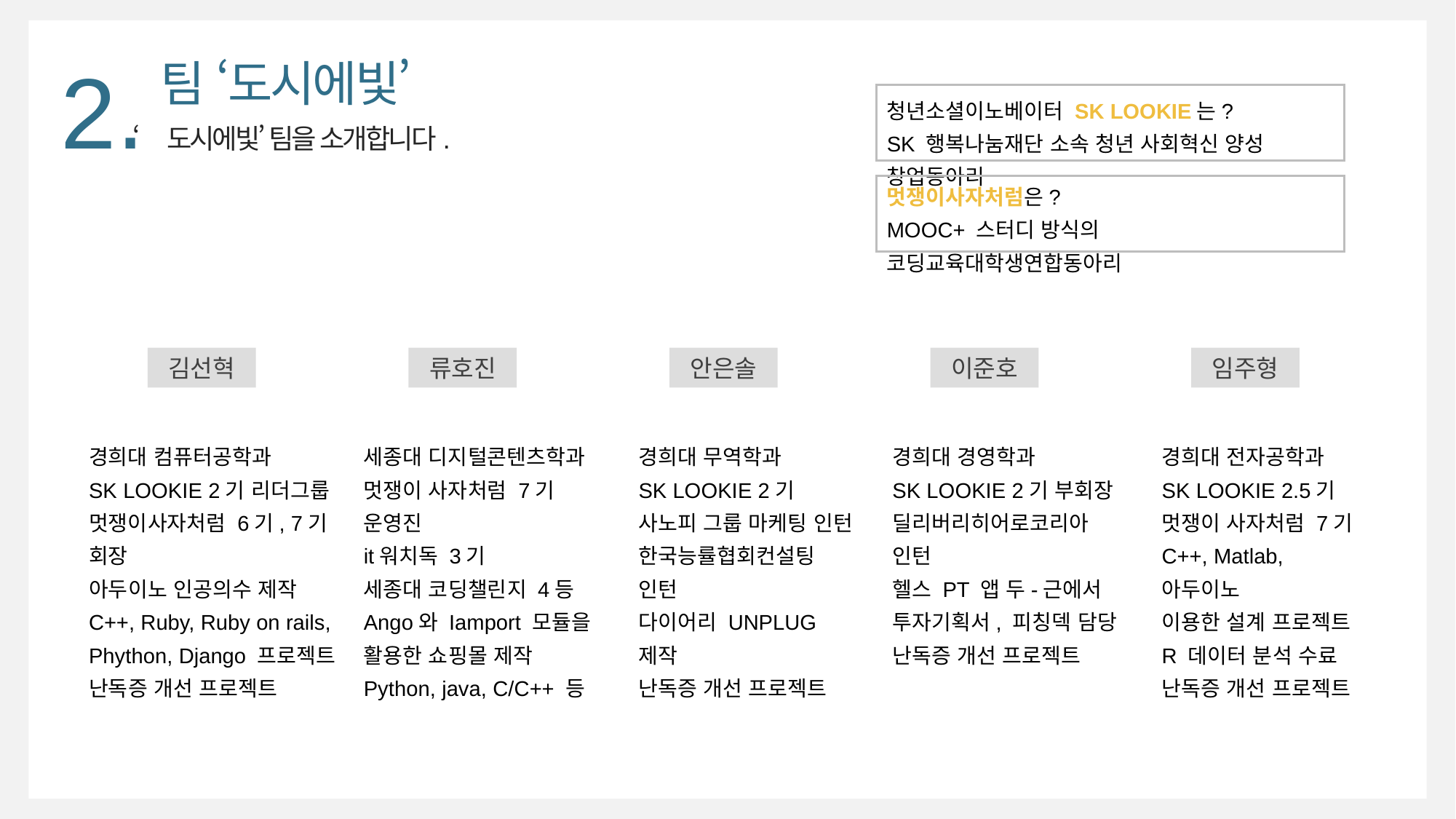

2.
팀 ‘도시에빛’
청년소셜이노베이터 SK LOOKIE는?
SK 행복나눔재단 소속 청년 사회혁신 양성 창업동아리

‘도시에빛’ 팀을 소개합니다.
멋쟁이사자처럼은?
MOOC+ 스터디 방식의 코딩교육대학생연합동아리

김선혁
류호진
안은솔
이준호
임주형
경희대 컴퓨터공학과
SK LOOKIE 2기 리더그룹
멋쟁이사자처럼 6기, 7기 회장
아두이노 인공의수 제작
C++, Ruby, Ruby on rails,
Phython, Django 프로젝트
난독증 개선 프로젝트
세종대 디지털콘텐츠학과
멋쟁이 사자처럼 7기 운영진
it워치독 3기
세종대 코딩챌린지 4등
Ango와 Iamport 모듈을
활용한 쇼핑몰 제작
Python, java, C/C++ 등
경희대 무역학과
SK LOOKIE 2기
사노피 그룹 마케팅 인턴
한국능률협회컨설팅 인턴
다이어리 UNPLUG 제작
난독증 개선 프로젝트
경희대 경영학과
SK LOOKIE 2기 부회장
딜리버리히어로코리아 인턴
헬스 PT 앱 두-근에서
투자기획서, 피칭덱 담당
난독증 개선 프로젝트
경희대 전자공학과
SK LOOKIE 2.5기
멋쟁이 사자처럼 7기
C++, Matlab, 아두이노
이용한 설계 프로젝트
R 데이터 분석 수료
난독증 개선 프로젝트